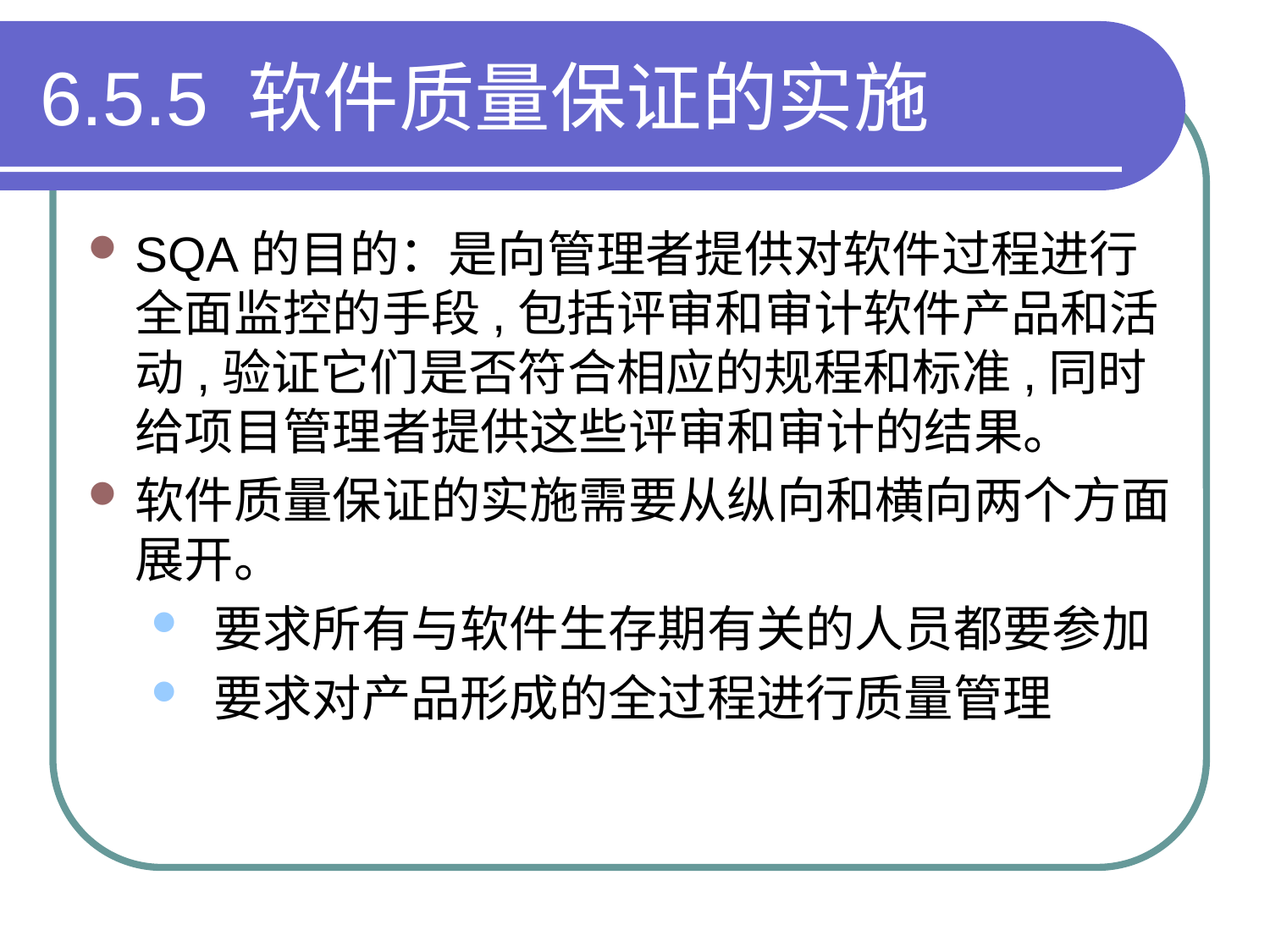

# 6.5.5 软件质量保证的实施
SQA的目的：是向管理者提供对软件过程进行全面监控的手段,包括评审和审计软件产品和活动,验证它们是否符合相应的规程和标准,同时给项目管理者提供这些评审和审计的结果。
软件质量保证的实施需要从纵向和横向两个方面展开。
 要求所有与软件生存期有关的人员都要参加
 要求对产品形成的全过程进行质量管理

87